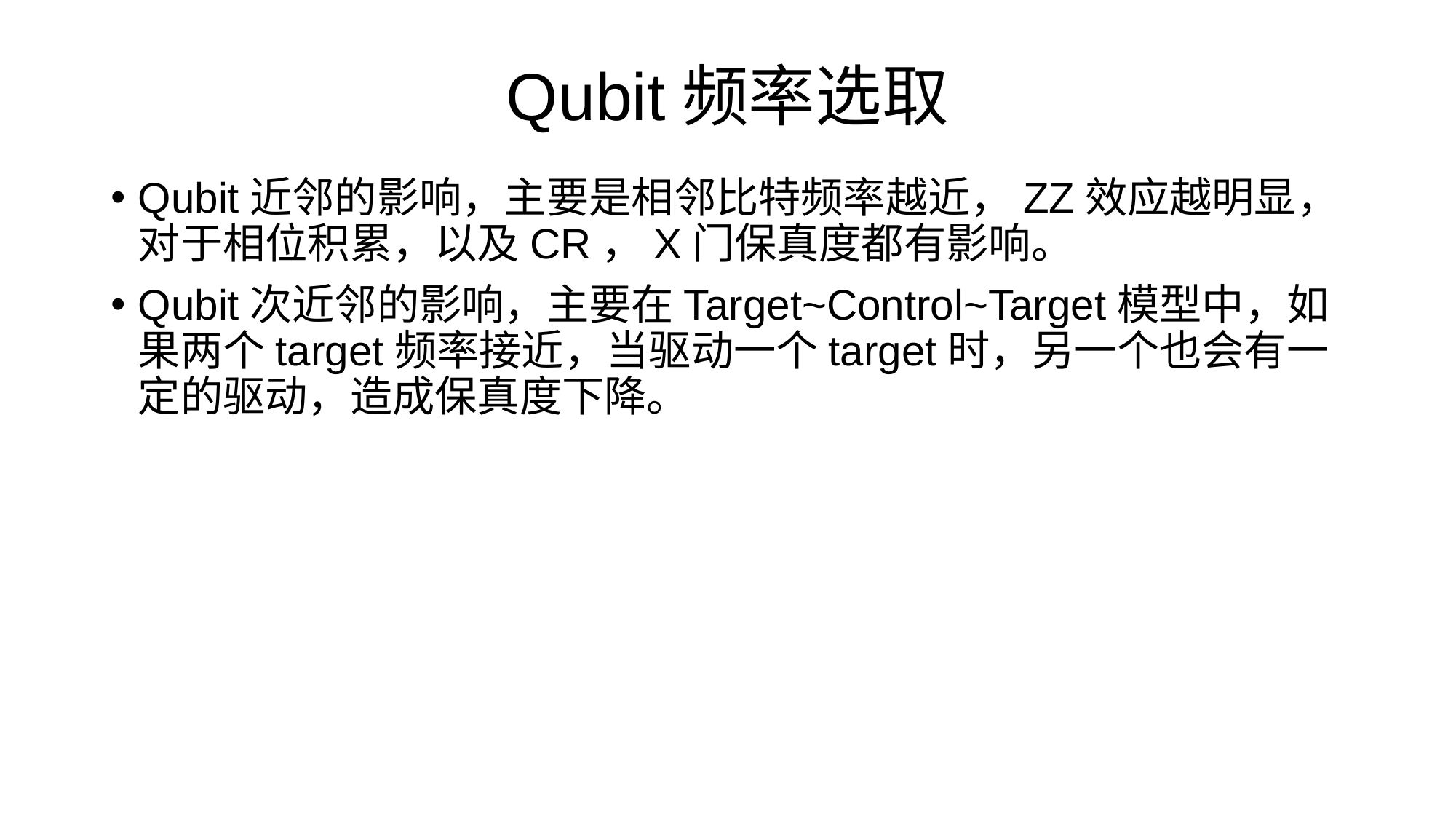

# Qubit频率选取
Qubit近邻的影响，主要是相邻比特频率越近，ZZ效应越明显，对于相位积累，以及CR，X门保真度都有影响。
Qubit次近邻的影响，主要在Target~Control~Target模型中，如果两个target频率接近，当驱动一个target时，另一个也会有一定的驱动，造成保真度下降。